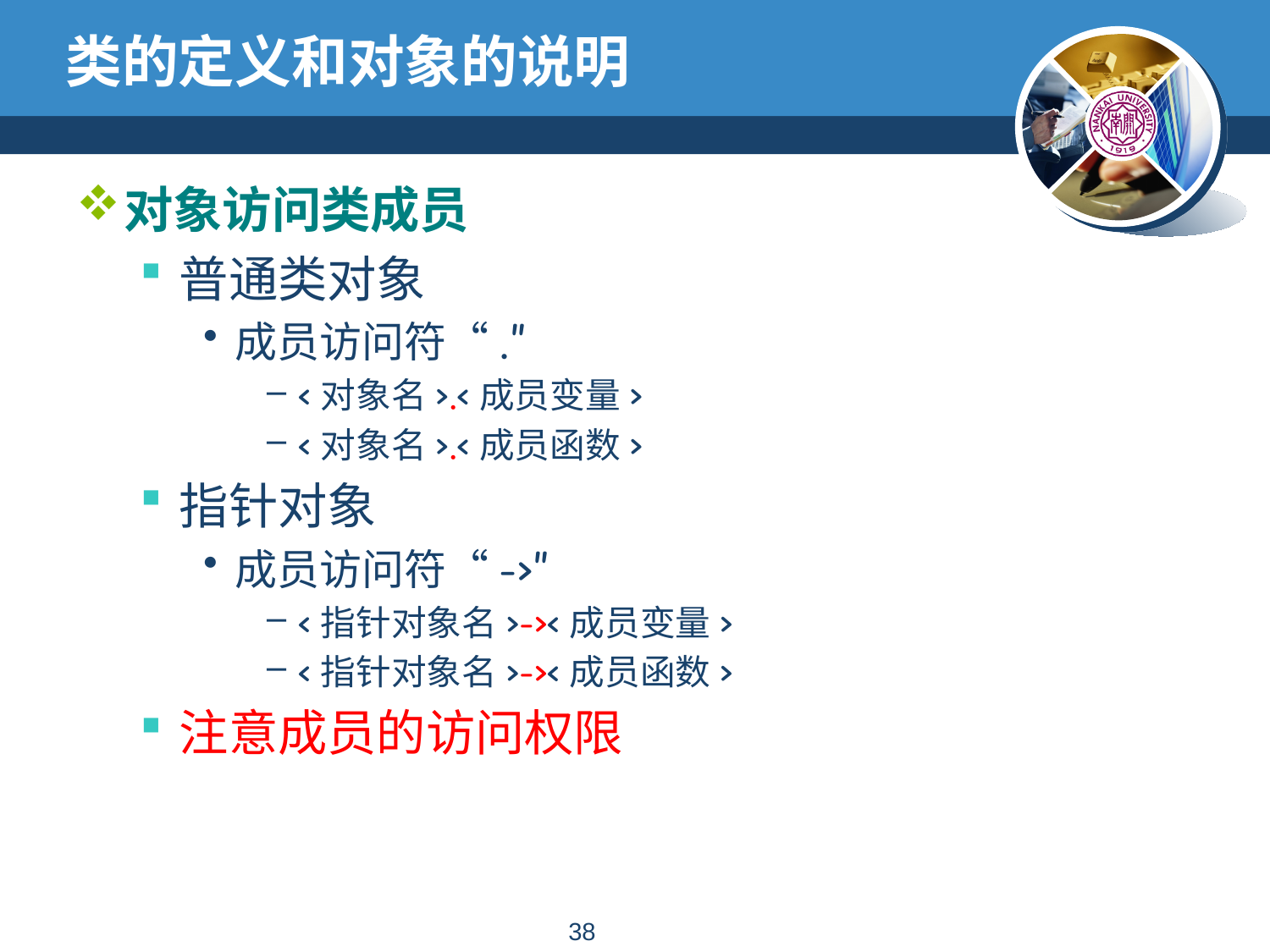

# 类的定义和对象的说明
对象访问类成员
普通类对象
成员访问符“.”
<对象名>.<成员变量>
<对象名>.<成员函数>
指针对象
成员访问符“->”
<指针对象名>-><成员变量>
<指针对象名>-><成员函数>
注意成员的访问权限
38